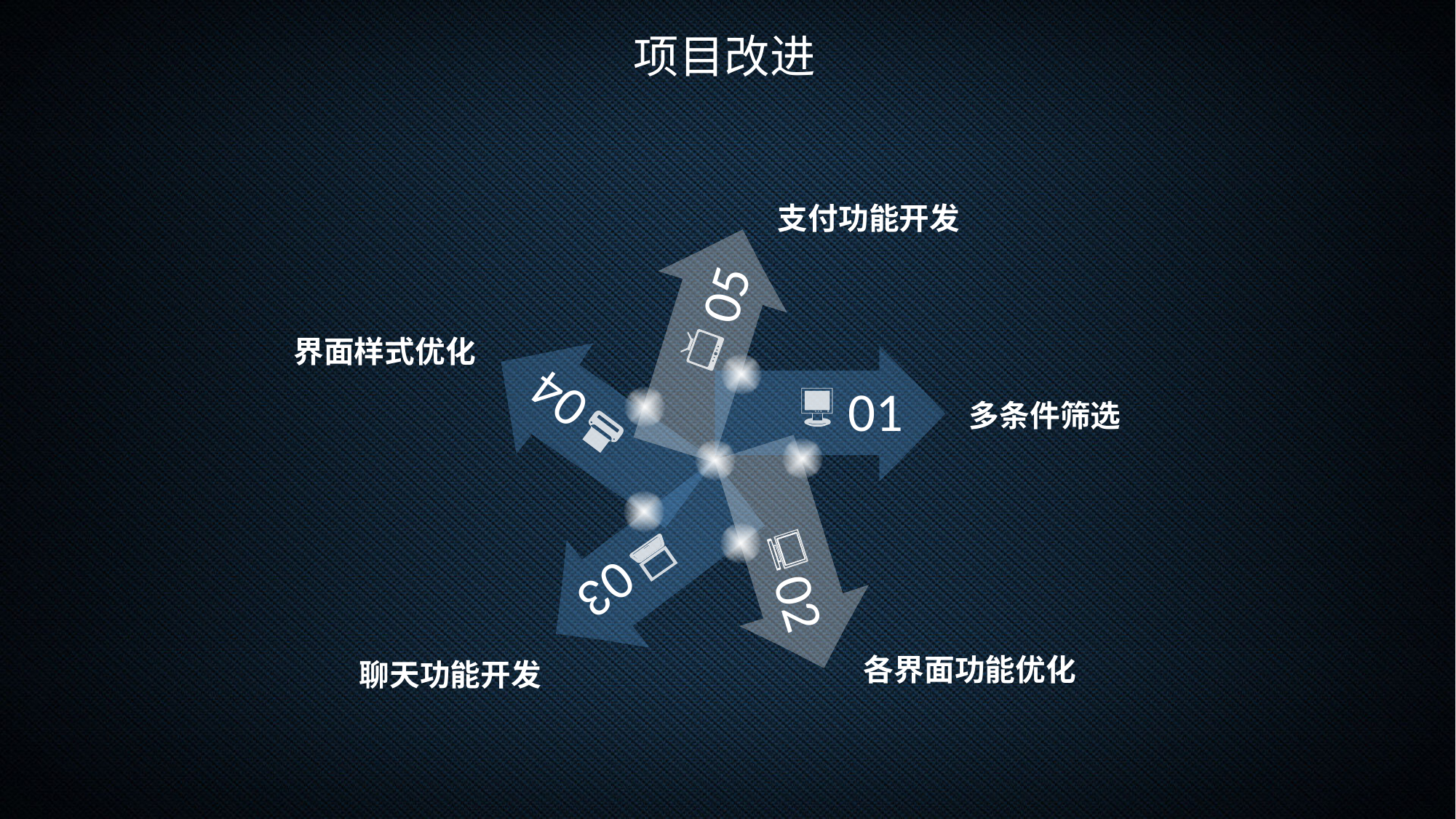

项目改进
支付功能开发

05

界面样式优化

04

01

多条件筛选

02

03

各界面功能优化
聊天功能开发